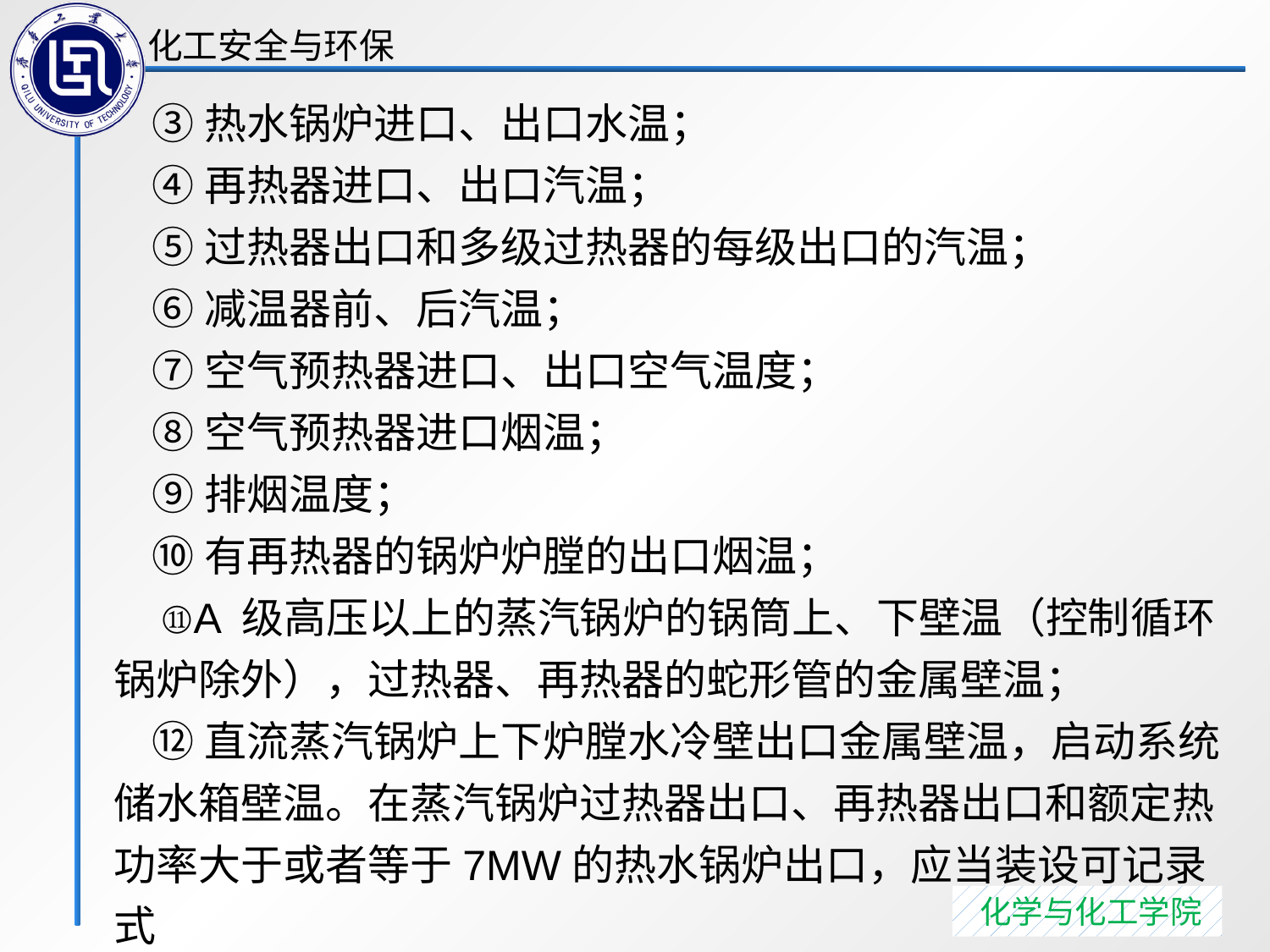

③热水锅炉进口、出口水温；
    ④再热器进口、出口汽温；
    ⑤过热器出口和多级过热器的每级出口的汽温；
    ⑥减温器前、后汽温；
    ⑦空气预热器进口、出口空气温度；
    ⑧空气预热器进口烟温；
    ⑨排烟温度；
    ⑩有再热器的锅炉炉膛的出口烟温；
    ⑪A 级高压以上的蒸汽锅炉的锅筒上、下壁温（控制循环锅炉除外），过热器、再热器的蛇形管的金属壁温；
    ⑫直流蒸汽锅炉上下炉膛水冷壁出口金属壁温，启动系统储水箱壁温。在蒸汽锅炉过热器出口、再热器出口和额定热功率大于或者等于7MW的热水锅炉出口，应当装设可记录式